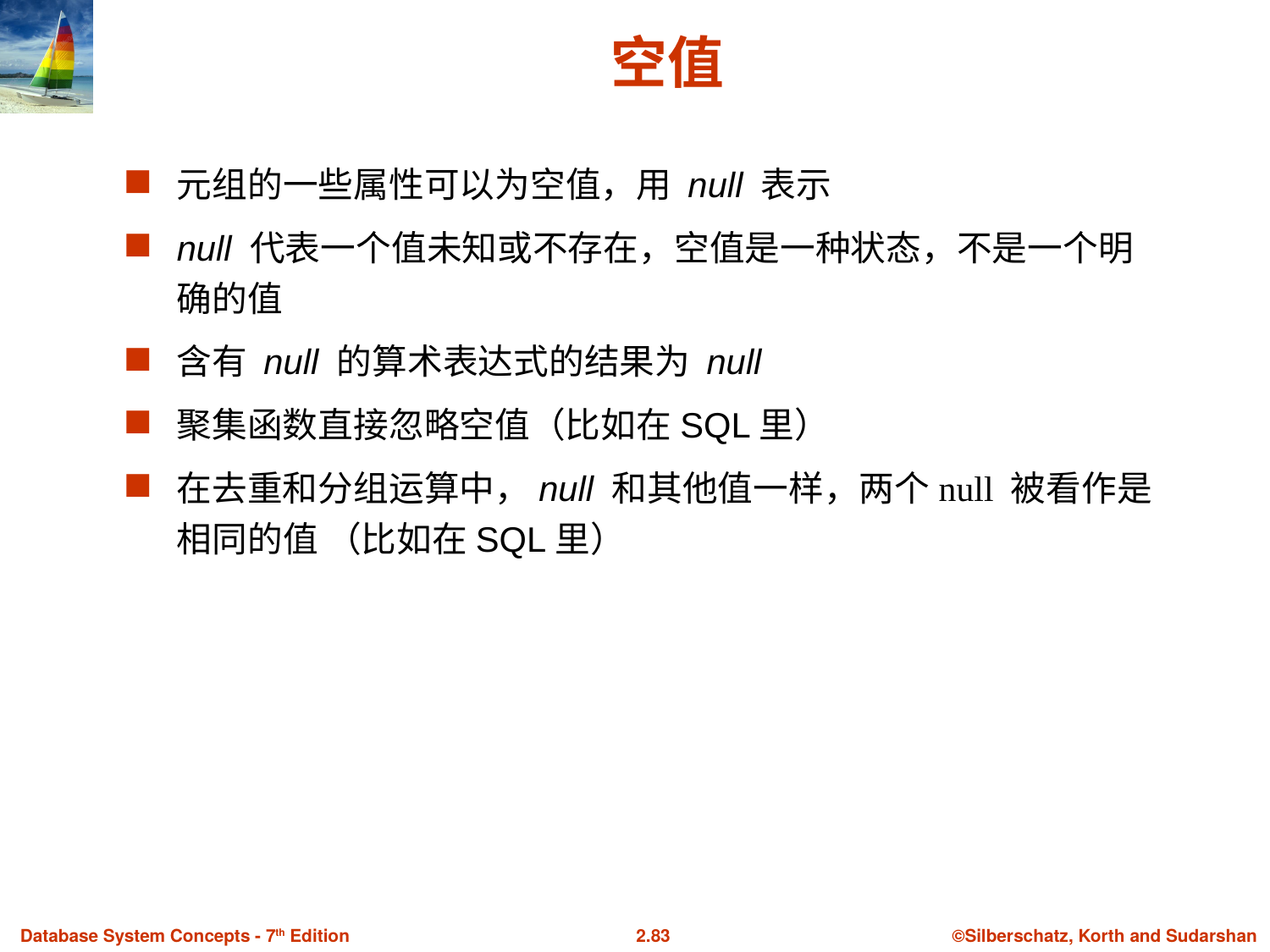

# 空值
元组的一些属性可以为空值，用 null 表示
null 代表一个值未知或不存在，空值是一种状态，不是一个明确的值
含有 null 的算术表达式的结果为 null
聚集函数直接忽略空值（比如在SQL里）
在去重和分组运算中，null 和其他值一样，两个null 被看作是相同的值 （比如在SQL里）